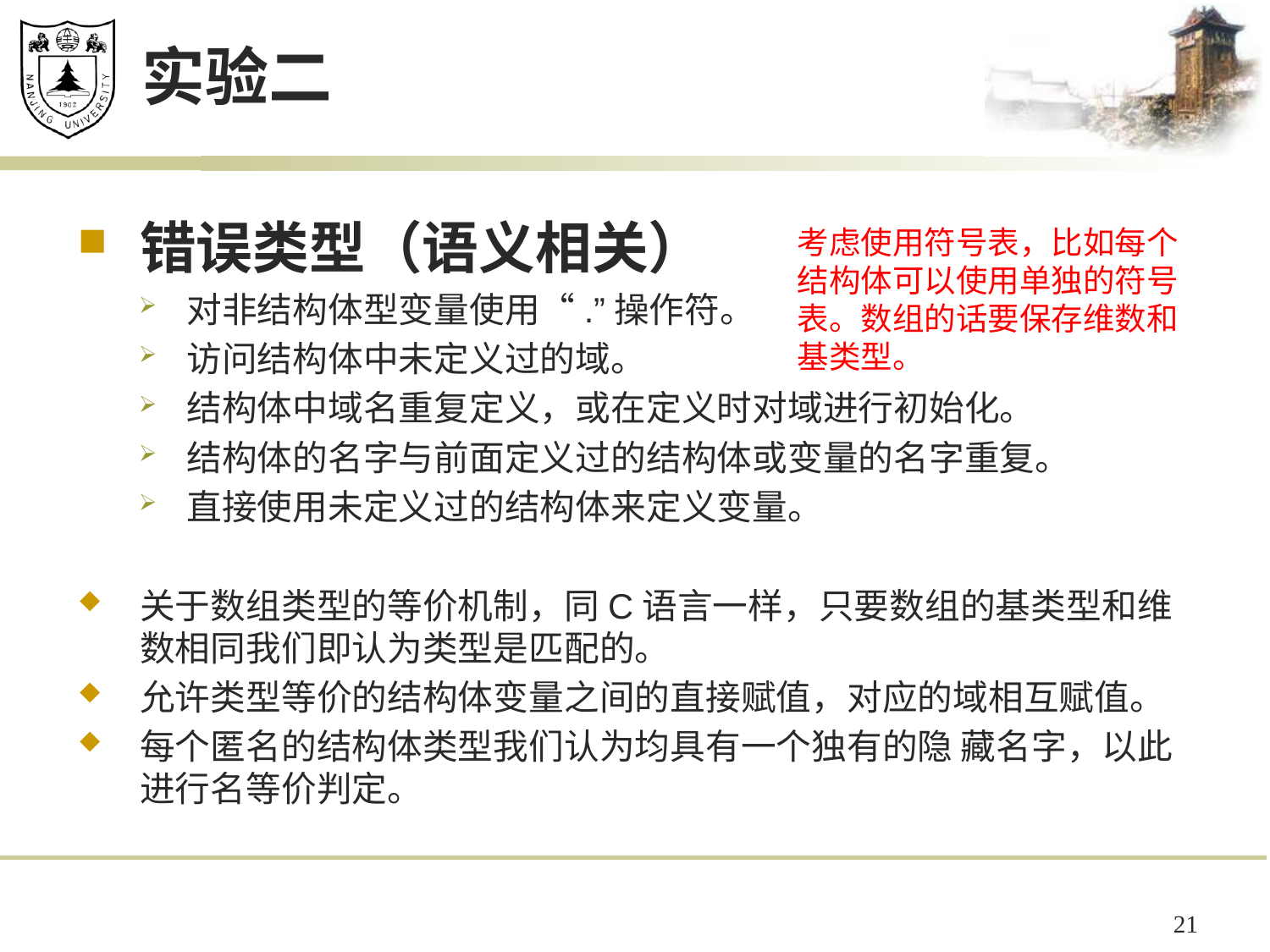

# 实验二
错误类型（语义相关）
对非结构体型变量使用“.”操作符。
访问结构体中未定义过的域。
结构体中域名重复定义，或在定义时对域进行初始化。
结构体的名字与前面定义过的结构体或变量的名字重复。
直接使用未定义过的结构体来定义变量。

关于数组类型的等价机制，同C语言一样，只要数组的基类型和维数相同我们即认为类型是匹配的。
允许类型等价的结构体变量之间的直接赋值，对应的域相互赋值。
每个匿名的结构体类型我们认为均具有一个独有的隐 藏名字，以此进行名等价判定。

考虑使用符号表，比如每个结构体可以使用单独的符号表。数组的话要保存维数和基类型。